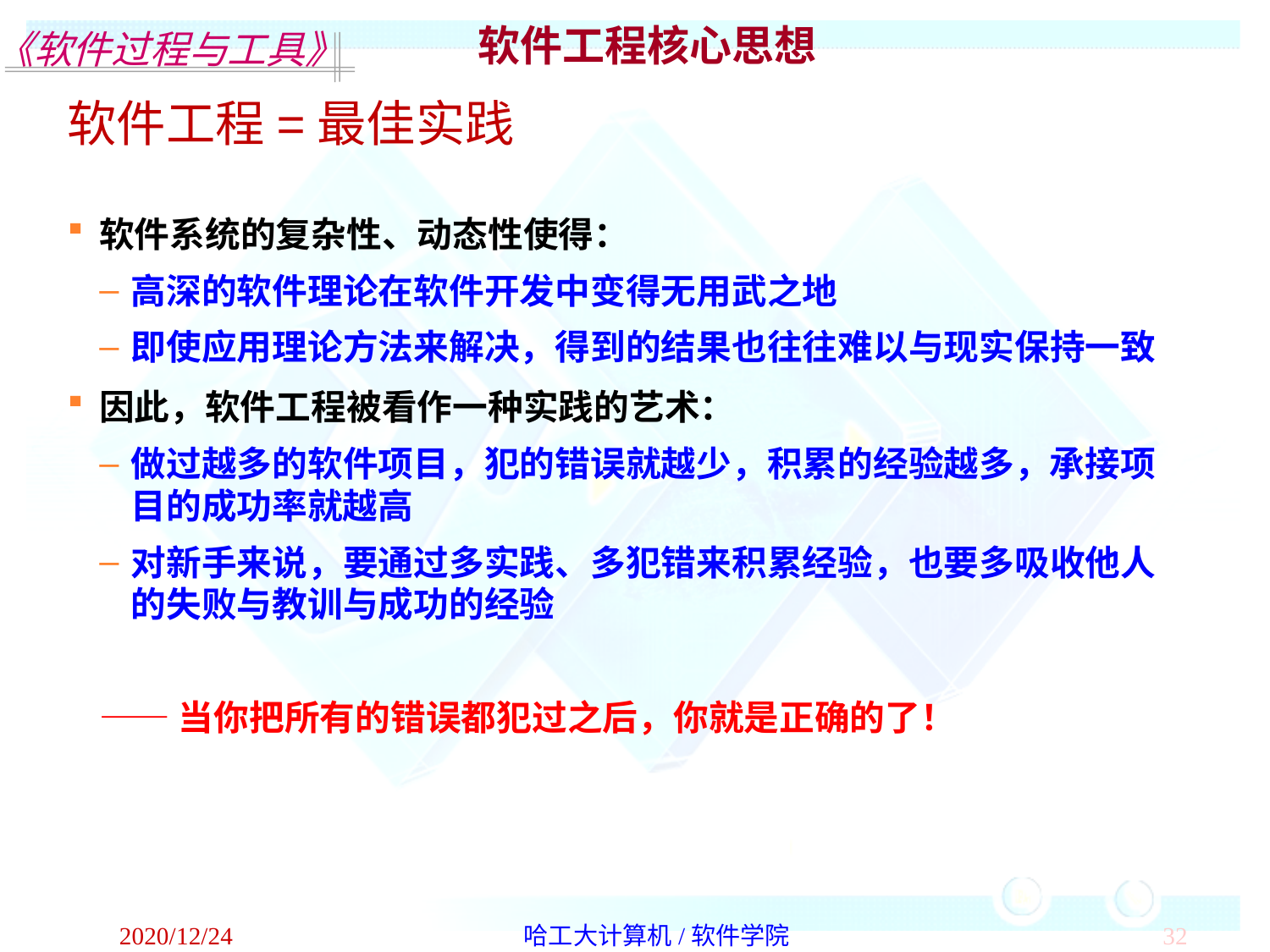

软件工程核心思想
软件工程=最佳实践
软件系统的复杂性、动态性使得：
高深的软件理论在软件开发中变得无用武之地
即使应用理论方法来解决，得到的结果也往往难以与现实保持一致
因此，软件工程被看作一种实践的艺术：
做过越多的软件项目，犯的错误就越少，积累的经验越多，承接项目的成功率就越高
对新手来说，要通过多实践、多犯错来积累经验，也要多吸收他人的失败与教训与成功的经验

——当你把所有的错误都犯过之后，你就是正确的了！